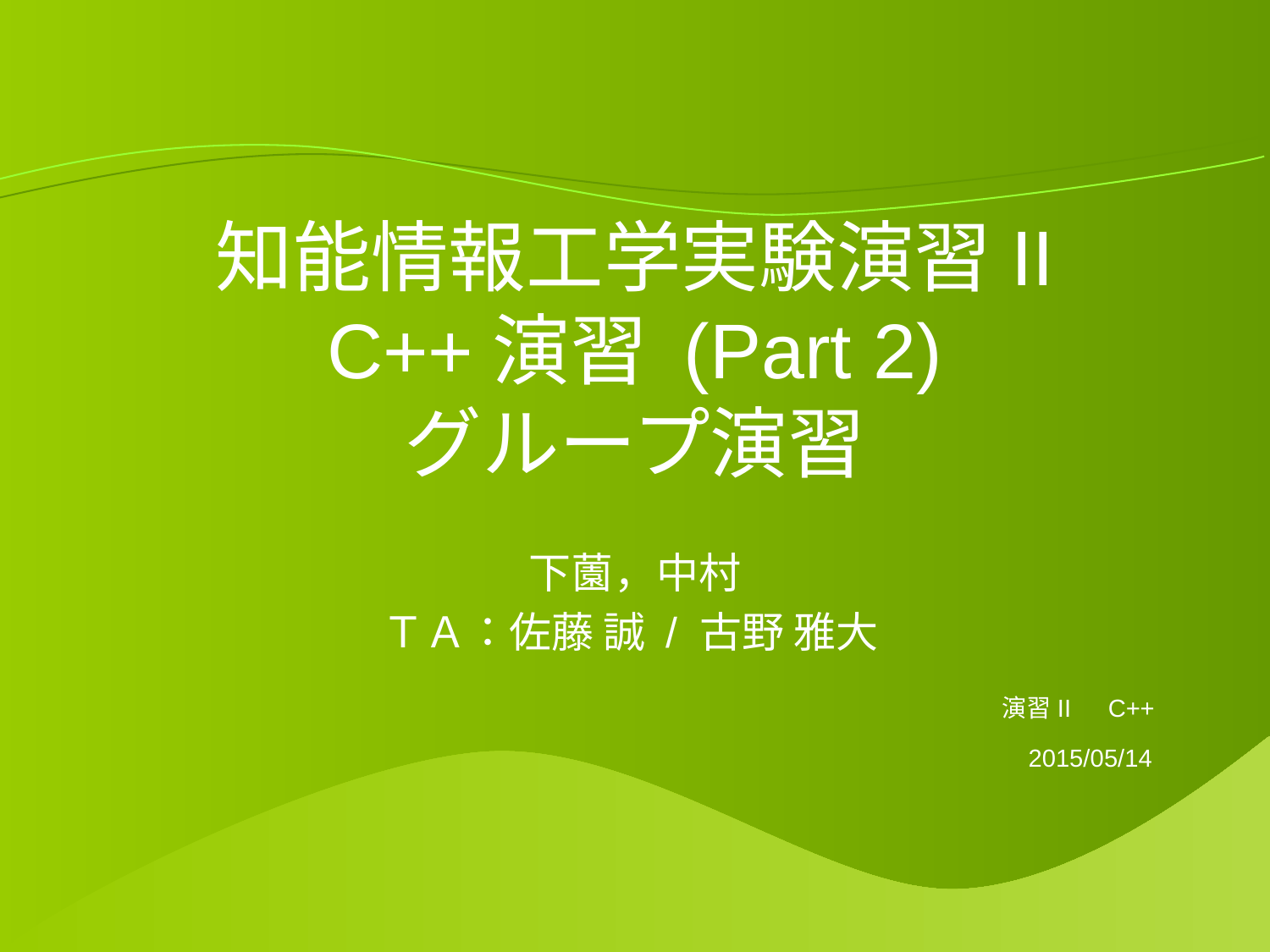

# 知能情報工学実験演習II C++演習 (Part 2) グループ演習
下薗，中村
ＴＡ：佐藤 誠 / 古野 雅大
演習II　C++
2015/05/14